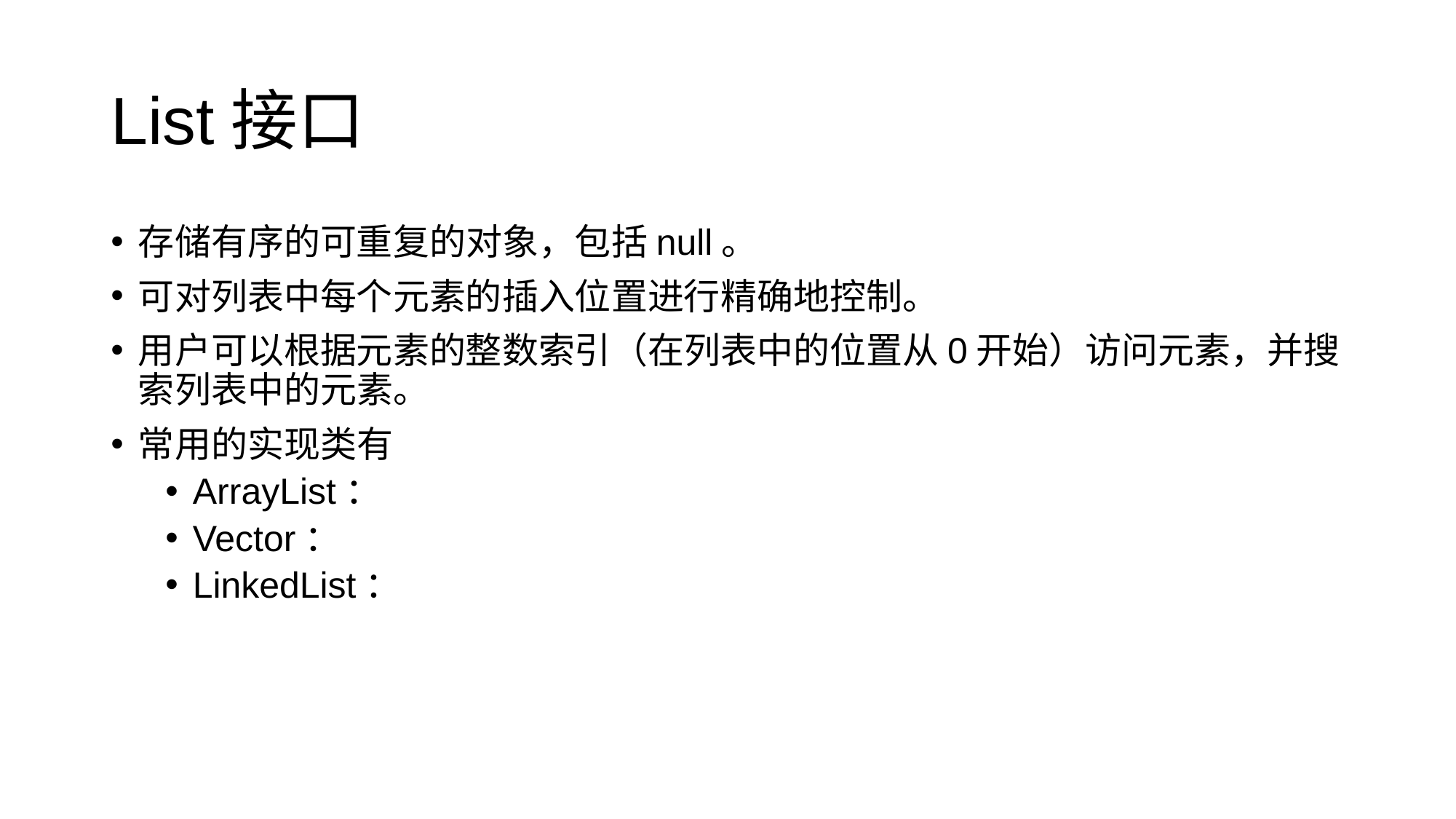

# List接口
存储有序的可重复的对象，包括null。
可对列表中每个元素的插入位置进行精确地控制。
用户可以根据元素的整数索引（在列表中的位置从0开始）访问元素，并搜索列表中的元素。
常用的实现类有
ArrayList：
Vector：
LinkedList：